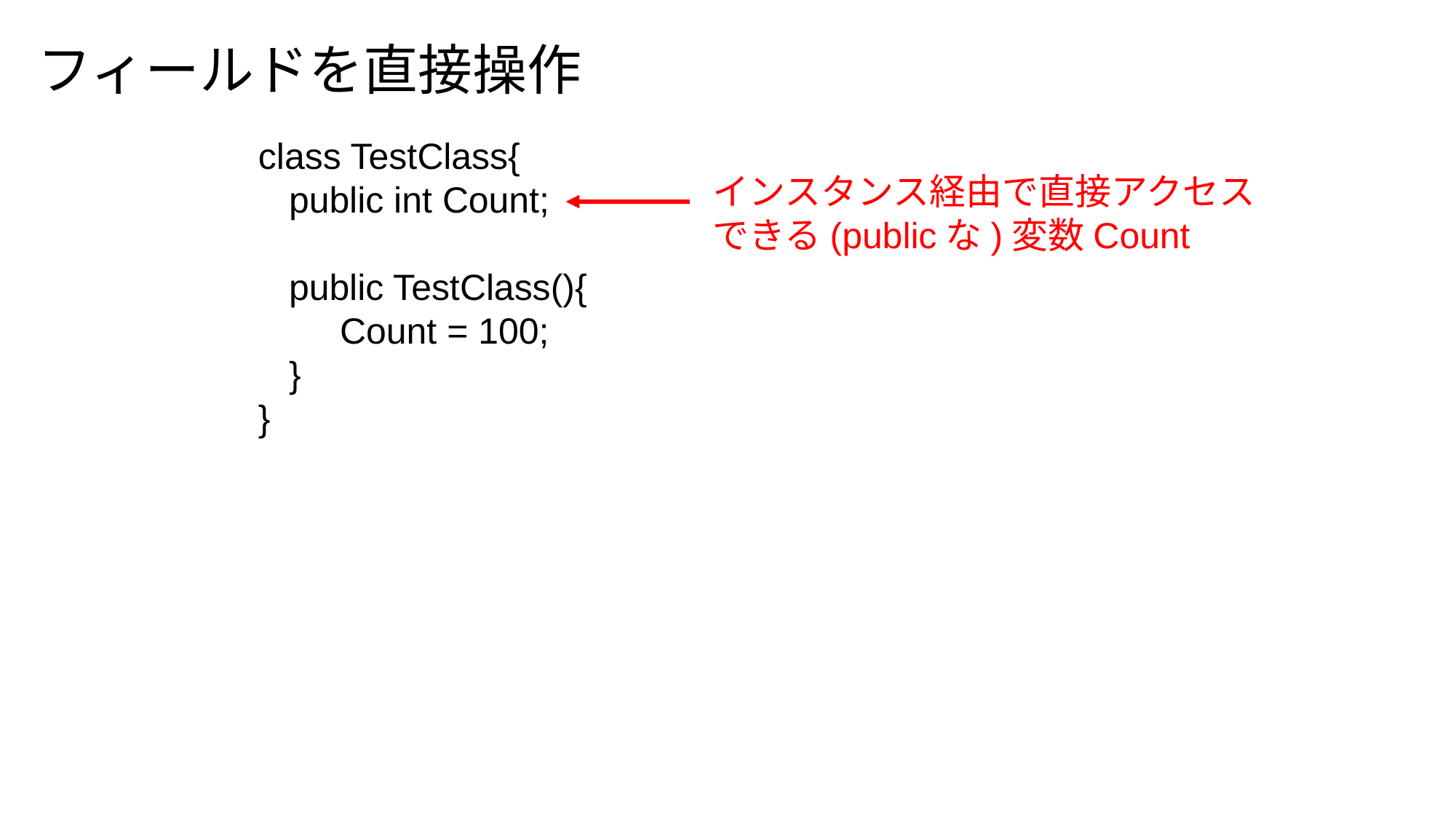

フィールドを直接操作
class TestClass{
   public int Count;

   public TestClass(){
        Count = 100;
   }
}

インスタンス経由で直接アクセスできる(publicな)変数Count